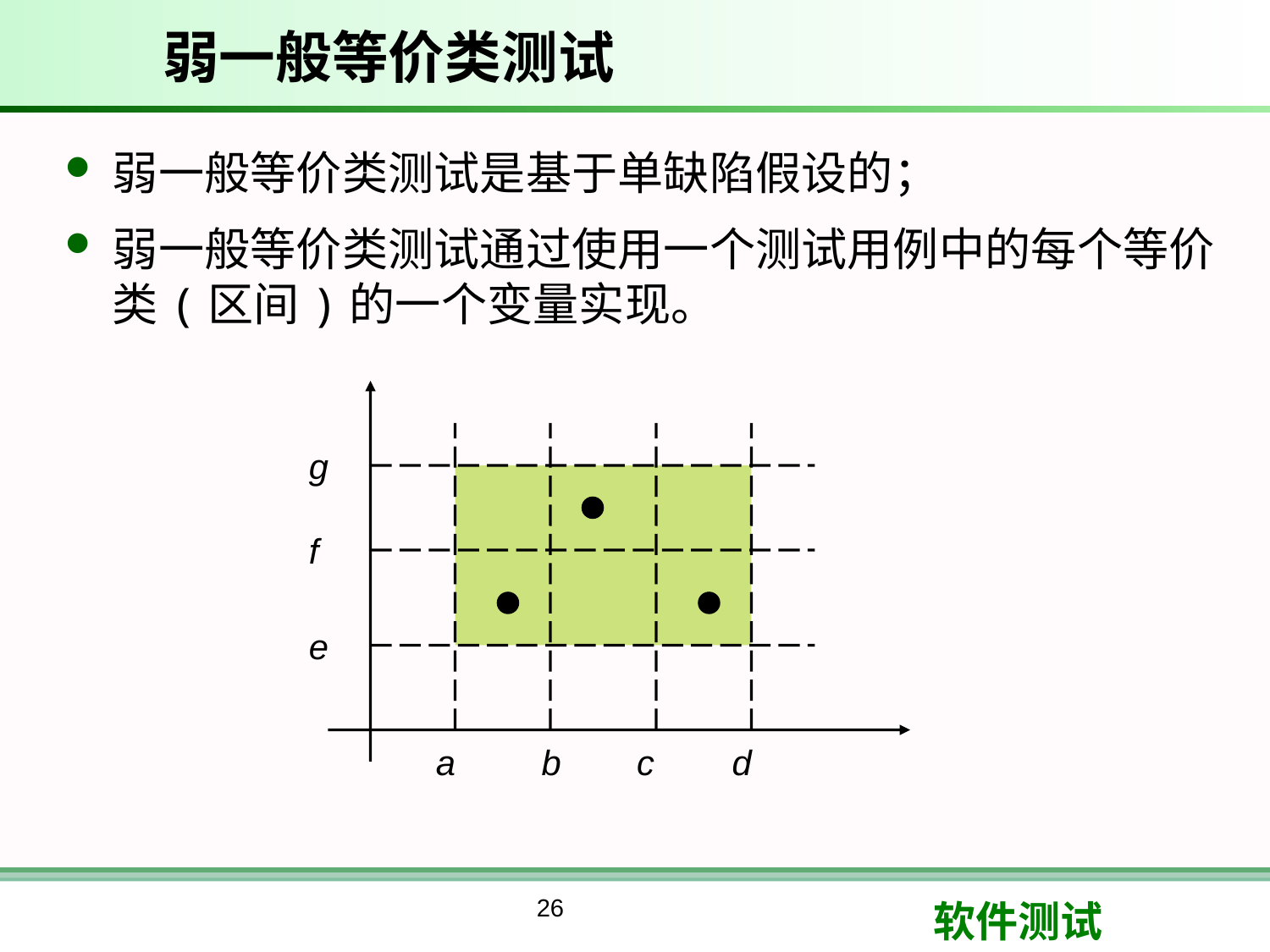

# 弱一般等价类测试
弱一般等价类测试是基于单缺陷假设的；
弱一般等价类测试通过使用一个测试用例中的每个等价类(区间)的一个变量实现。

g

f

e

a
b
c
d

26